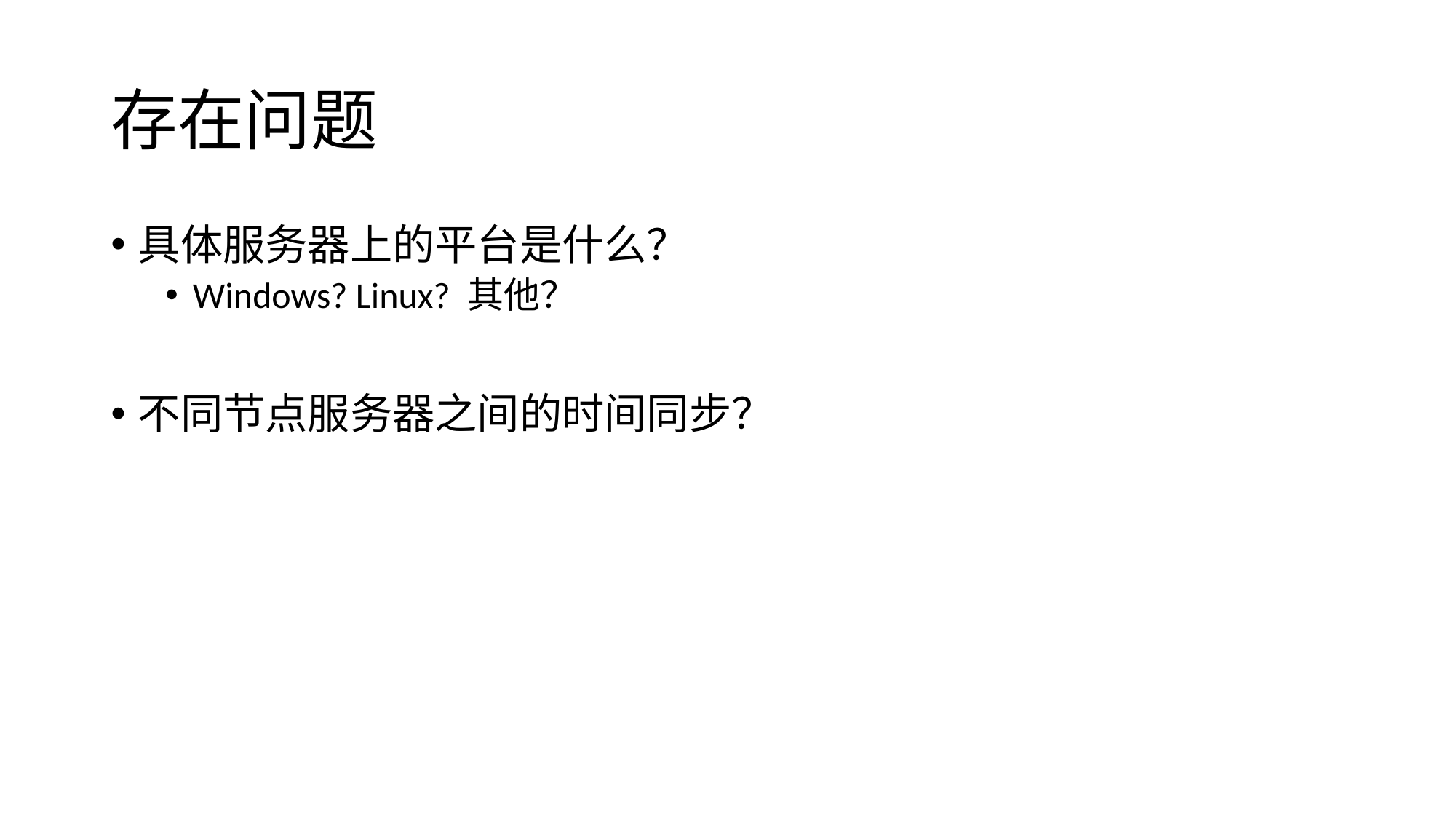

# 存在问题
具体服务器上的平台是什么？
Windows? Linux? 其他？

不同节点服务器之间的时间同步？